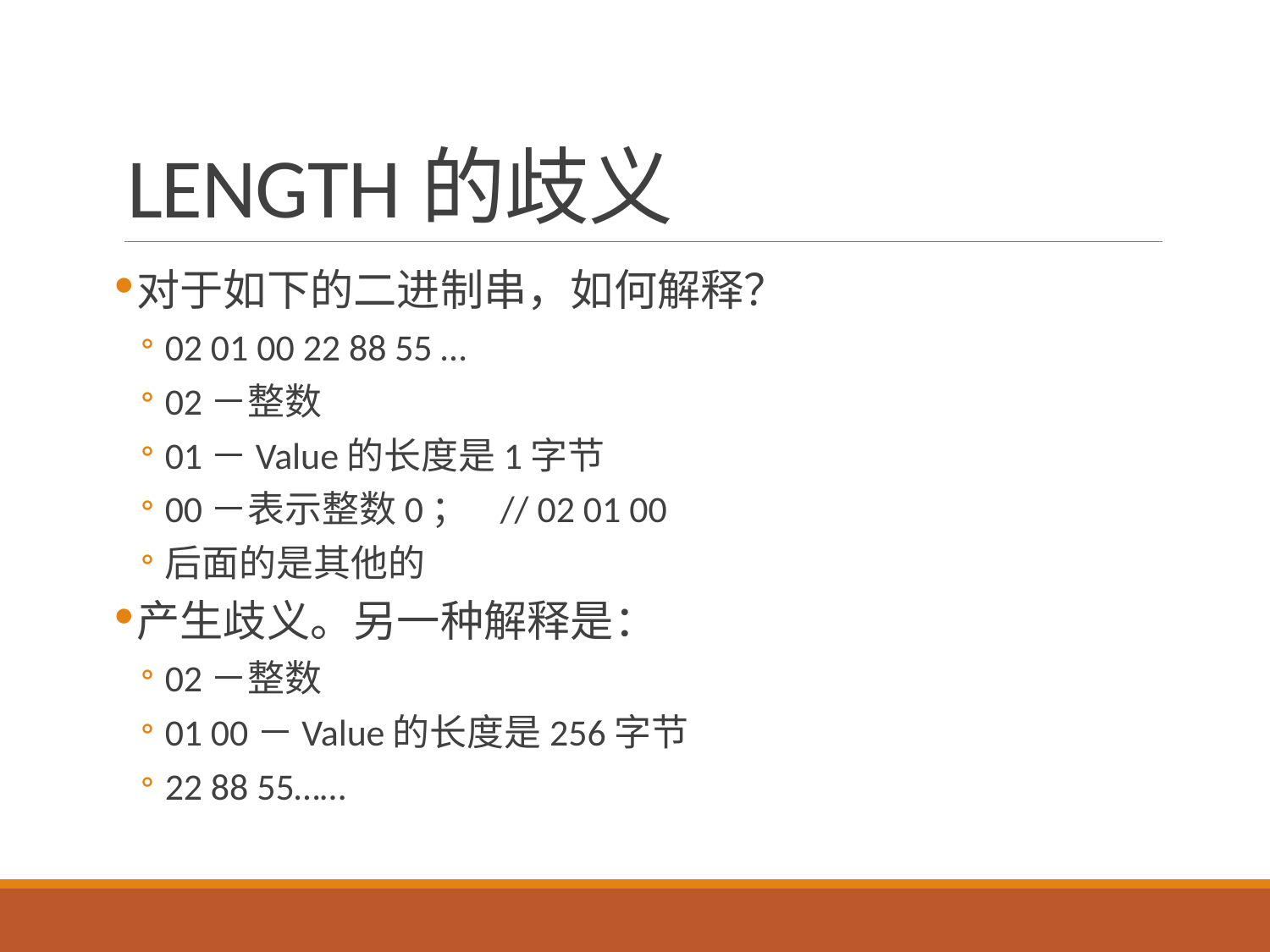

# LENGTH的歧义
对于如下的二进制串，如何解释？
02 01 00 22 88 55 …
02－整数
01－Value的长度是1字节
00－表示整数0；			// 02 01 00
后面的是其他的
产生歧义。另一种解释是：
02－整数
01 00－Value的长度是256字节
22 88 55……
48